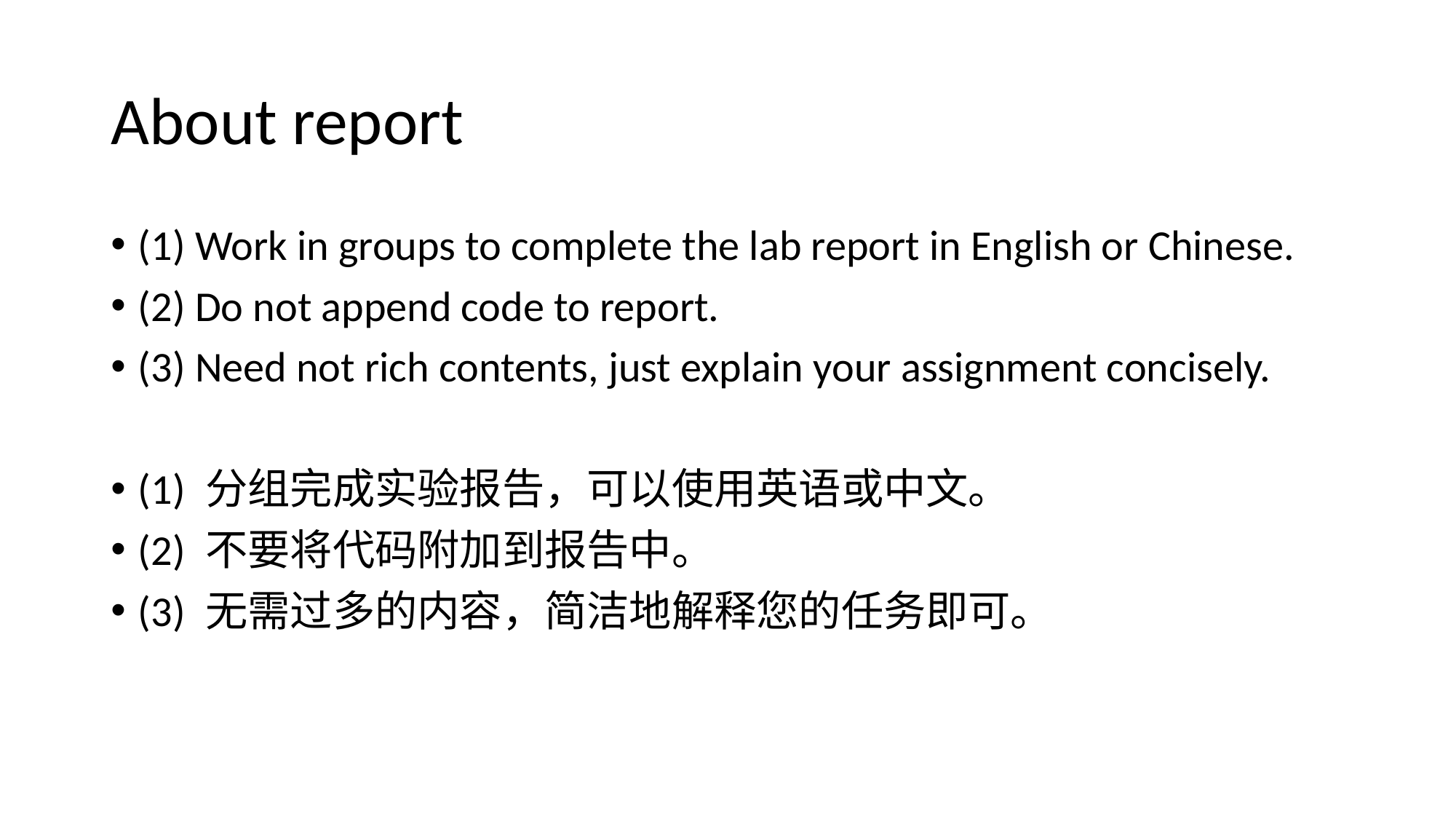

# About report
(1) Work in groups to complete the lab report in English or Chinese.
(2) Do not append code to report.
(3) Need not rich contents, just explain your assignment concisely.

(1) 分组完成实验报告，可以使用英语或中文。
(2) 不要将代码附加到报告中。
(3) 无需过多的内容，简洁地解释您的任务即可。